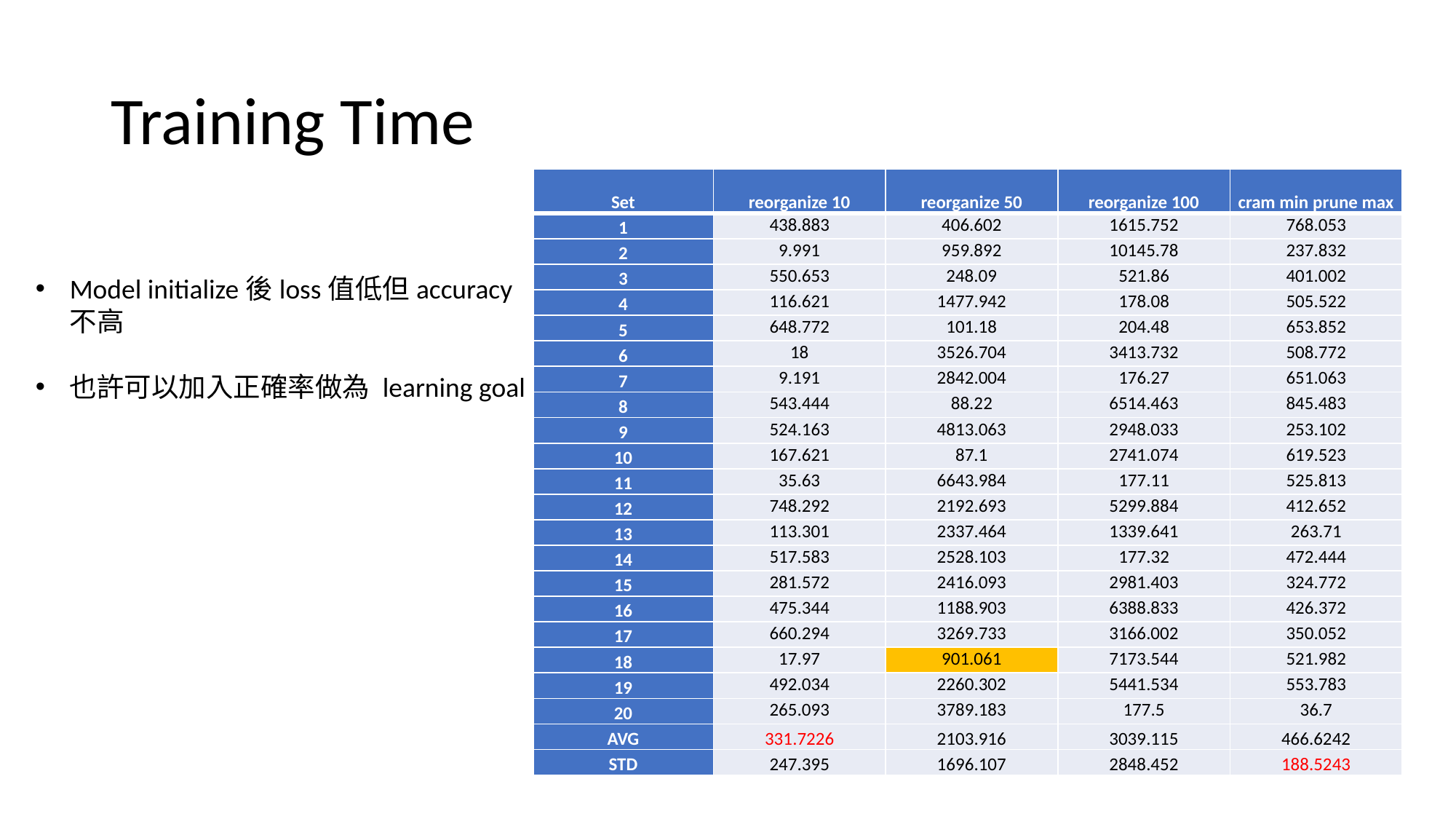

# Training Time
| Set | reorganize 10 | reorganize 50 | reorganize 100 | cram min prune max |
| --- | --- | --- | --- | --- |
| 1 | 438.883 | 406.602 | 1615.752 | 768.053 |
| 2 | 9.991 | 959.892 | 10145.78 | 237.832 |
| 3 | 550.653 | 248.09 | 521.86 | 401.002 |
| 4 | 116.621 | 1477.942 | 178.08 | 505.522 |
| 5 | 648.772 | 101.18 | 204.48 | 653.852 |
| 6 | 18 | 3526.704 | 3413.732 | 508.772 |
| 7 | 9.191 | 2842.004 | 176.27 | 651.063 |
| 8 | 543.444 | 88.22 | 6514.463 | 845.483 |
| 9 | 524.163 | 4813.063 | 2948.033 | 253.102 |
| 10 | 167.621 | 87.1 | 2741.074 | 619.523 |
| 11 | 35.63 | 6643.984 | 177.11 | 525.813 |
| 12 | 748.292 | 2192.693 | 5299.884 | 412.652 |
| 13 | 113.301 | 2337.464 | 1339.641 | 263.71 |
| 14 | 517.583 | 2528.103 | 177.32 | 472.444 |
| 15 | 281.572 | 2416.093 | 2981.403 | 324.772 |
| 16 | 475.344 | 1188.903 | 6388.833 | 426.372 |
| 17 | 660.294 | 3269.733 | 3166.002 | 350.052 |
| 18 | 17.97 | 901.061 | 7173.544 | 521.982 |
| 19 | 492.034 | 2260.302 | 5441.534 | 553.783 |
| 20 | 265.093 | 3789.183 | 177.5 | 36.7 |
| AVG | 331.7226 | 2103.916 | 3039.115 | 466.6242 |
| STD | 247.395 | 1696.107 | 2848.452 | 188.5243 |
Model initialize後loss值低但accuracy不高

也許可以加入正確率做為 learning goal